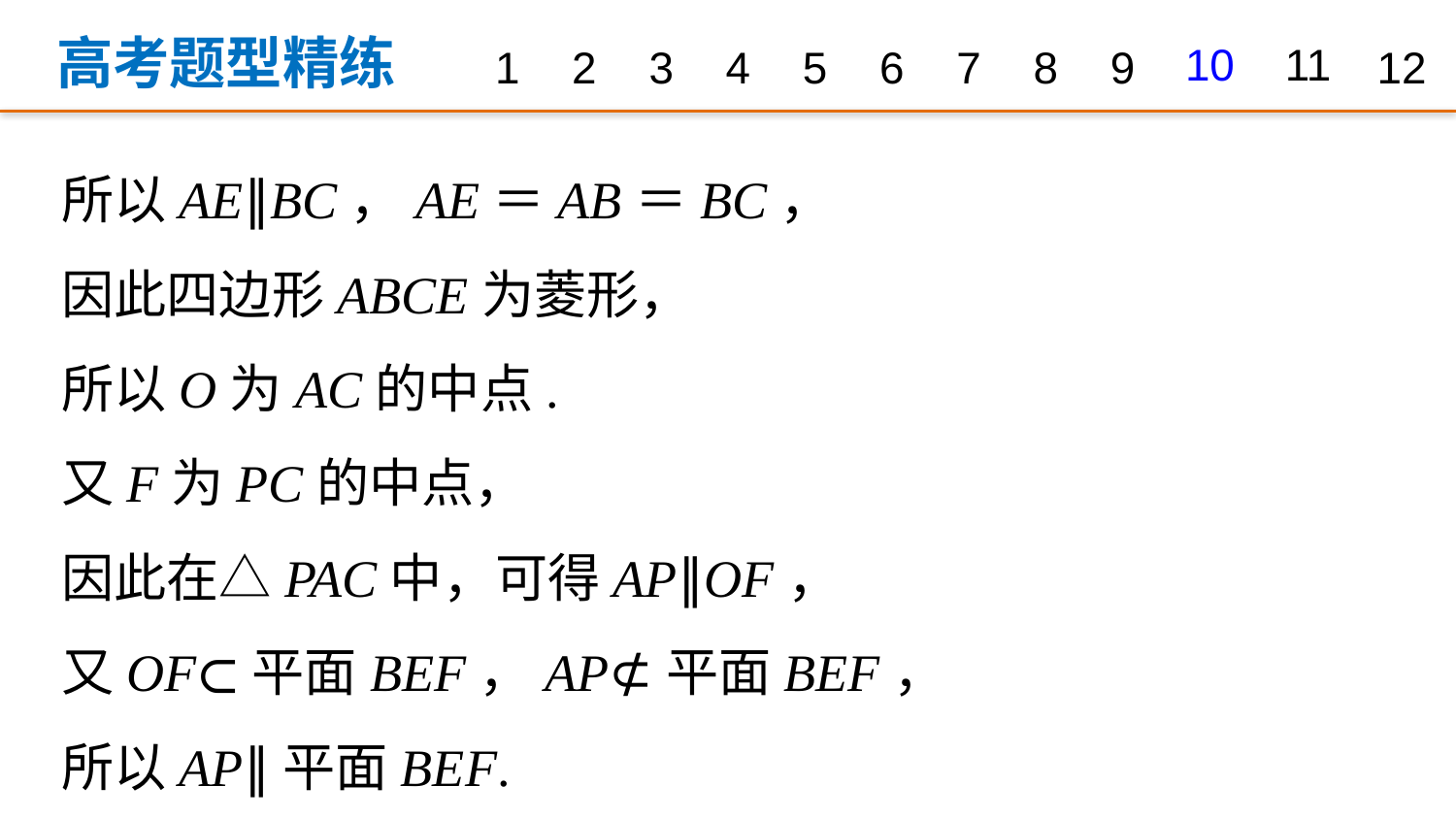

高考题型精练
1
2
3
4
5
6
7
8
9
10
11
12
所以AE∥BC，AE＝AB＝BC，
因此四边形ABCE为菱形，
所以O为AC的中点.
又F为PC的中点，
因此在△PAC中，可得AP∥OF，
又OF⊂平面BEF，AP⊄平面BEF，
所以AP∥平面BEF.